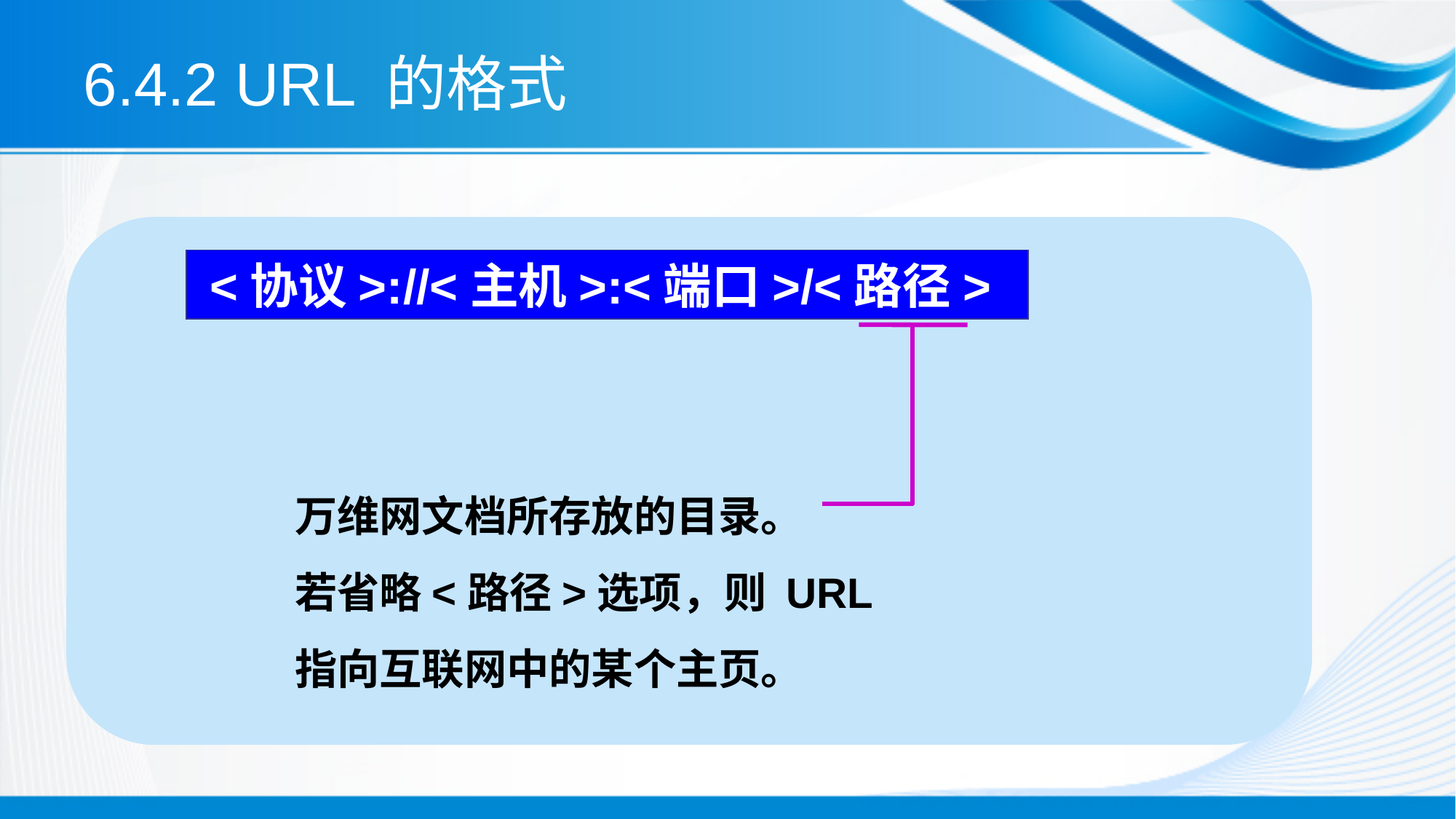

# 6.4.2 URL 的格式

<协议>://<主机>:<端口>/<路径>

万维网文档所存放的目录。
若省略<路径>选项，则 URL
指向互联网中的某个主页。